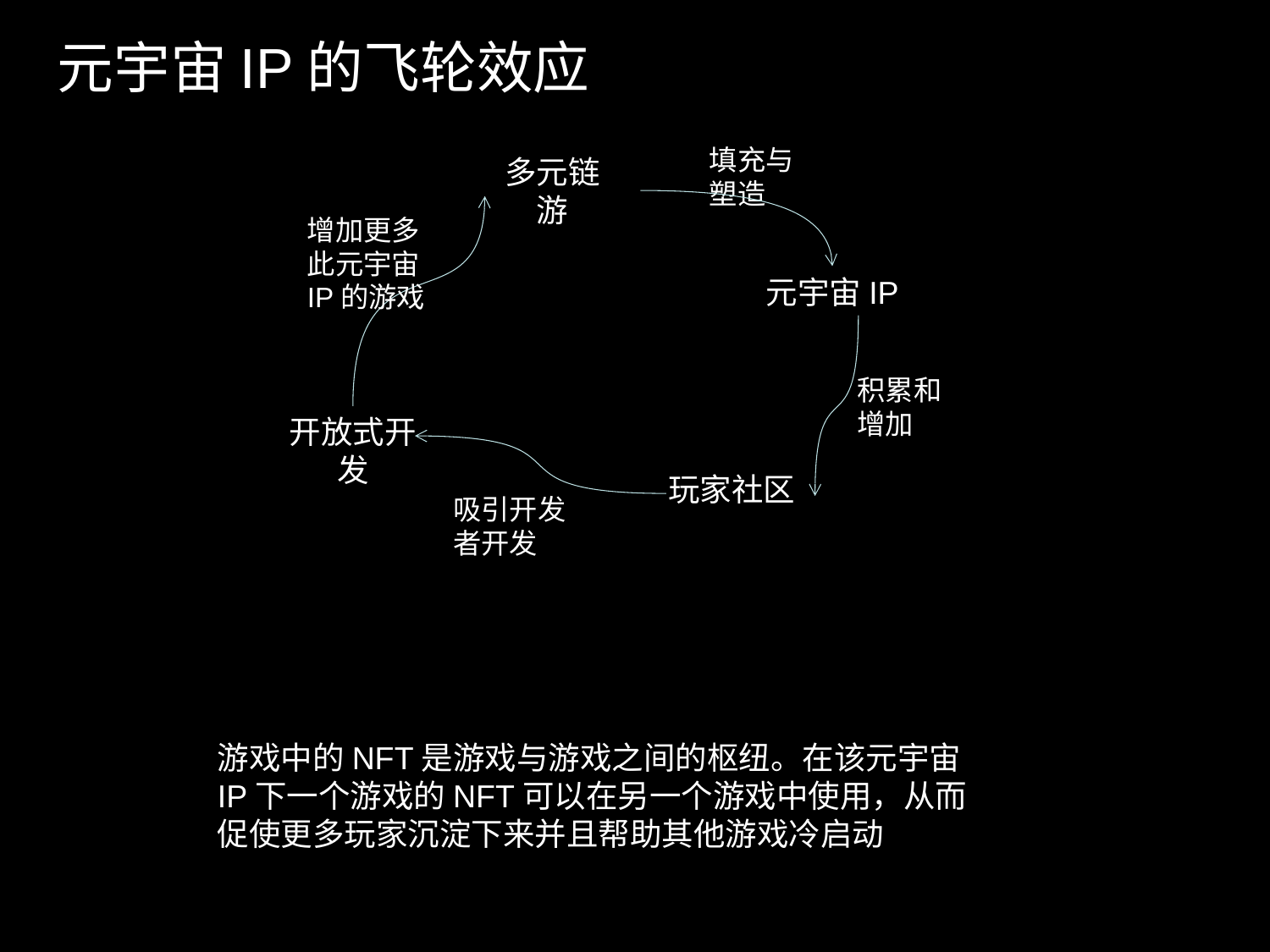

元宇宙IP的飞轮效应
填充与塑造
多元链
游
增加更多此元宇宙IP的游戏
元宇宙IP
积累和增加
开放式开发
玩家社区
吸引开发者开发
游戏中的NFT是游戏与游戏之间的枢纽。在该元宇宙IP下一个游戏的NFT可以在另一个游戏中使用，从而促使更多玩家沉淀下来并且帮助其他游戏冷启动